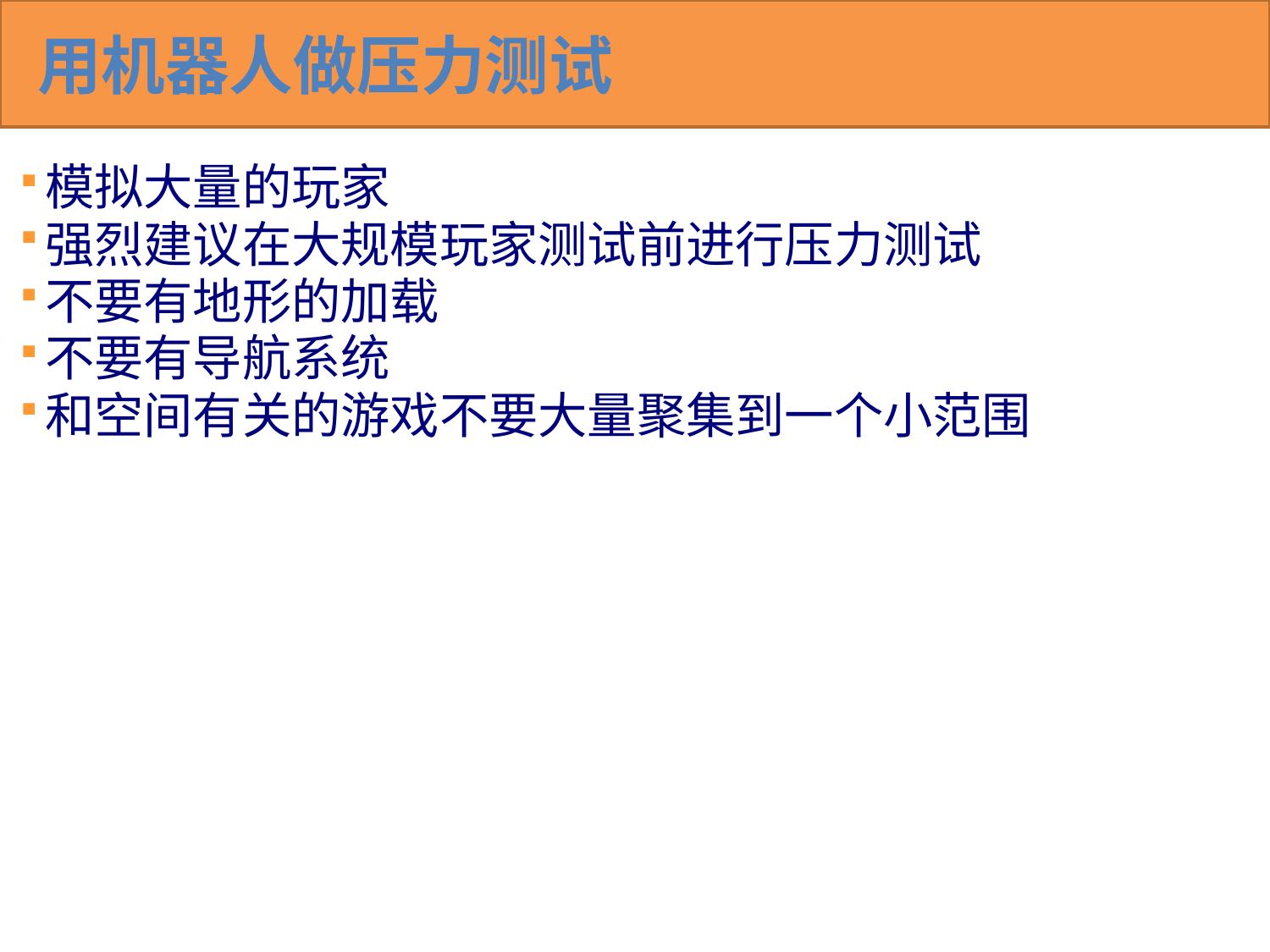

# 用机器人做压力测试
模拟大量的玩家
强烈建议在大规模玩家测试前进行压力测试
不要有地形的加载
不要有导航系统
和空间有关的游戏不要大量聚集到一个小范围